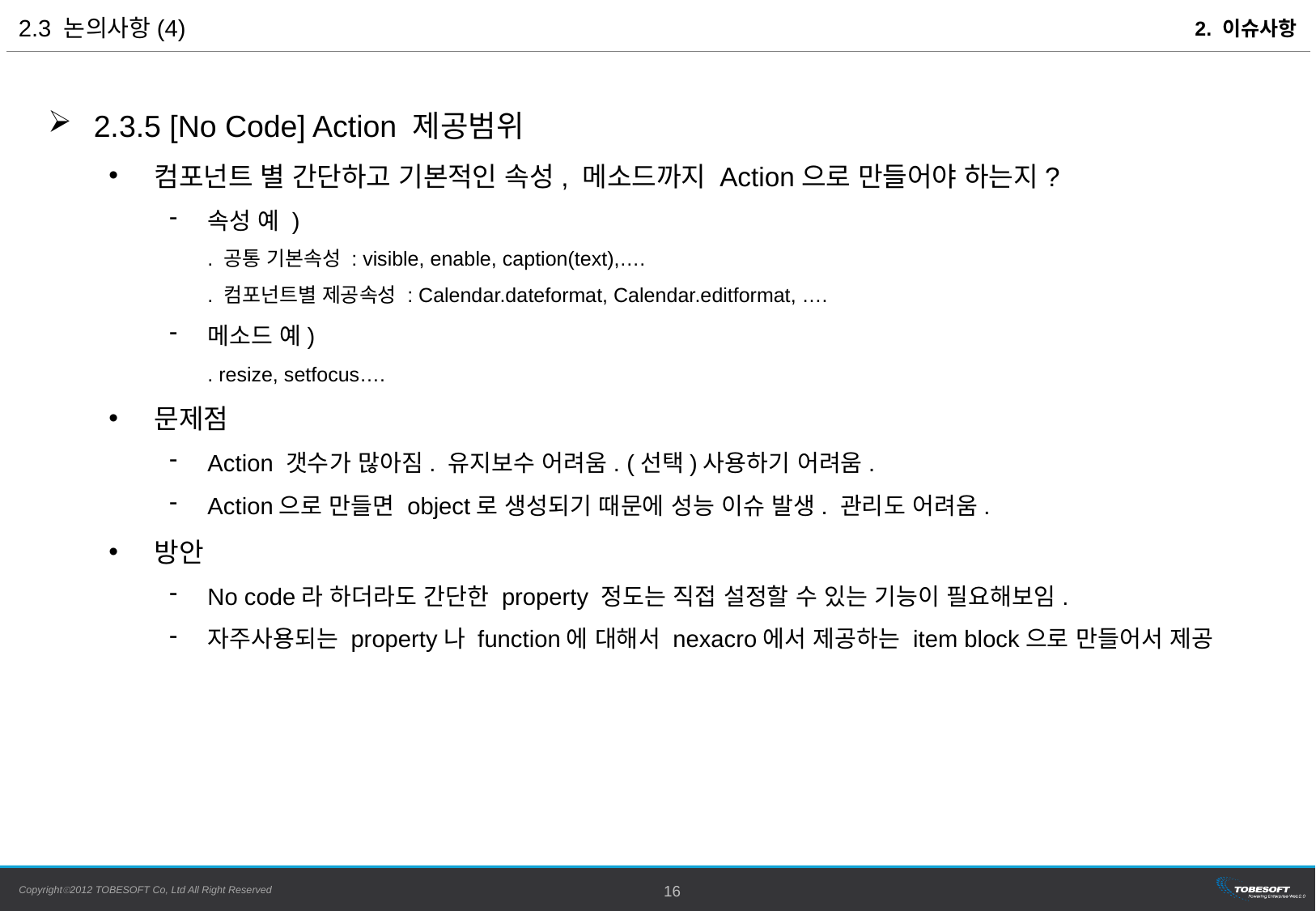

2.3 논의사항(4)
2. 이슈사항
2.3.5 [No Code] Action 제공범위
컴포넌트 별 간단하고 기본적인 속성, 메소드까지 Action으로 만들어야 하는지?
속성 예 )
. 공통 기본속성 : visible, enable, caption(text),….
. 컴포넌트별 제공속성 : Calendar.dateformat, Calendar.editformat, ….
메소드 예)
. resize, setfocus….
문제점
Action 갯수가 많아짐. 유지보수 어려움. (선택)사용하기 어려움.
Action으로 만들면 object로 생성되기 때문에 성능 이슈 발생. 관리도 어려움.
방안
No code라 하더라도 간단한 property 정도는 직접 설정할 수 있는 기능이 필요해보임.
자주사용되는 property나 function에 대해서 nexacro에서 제공하는 item block으로 만들어서 제공